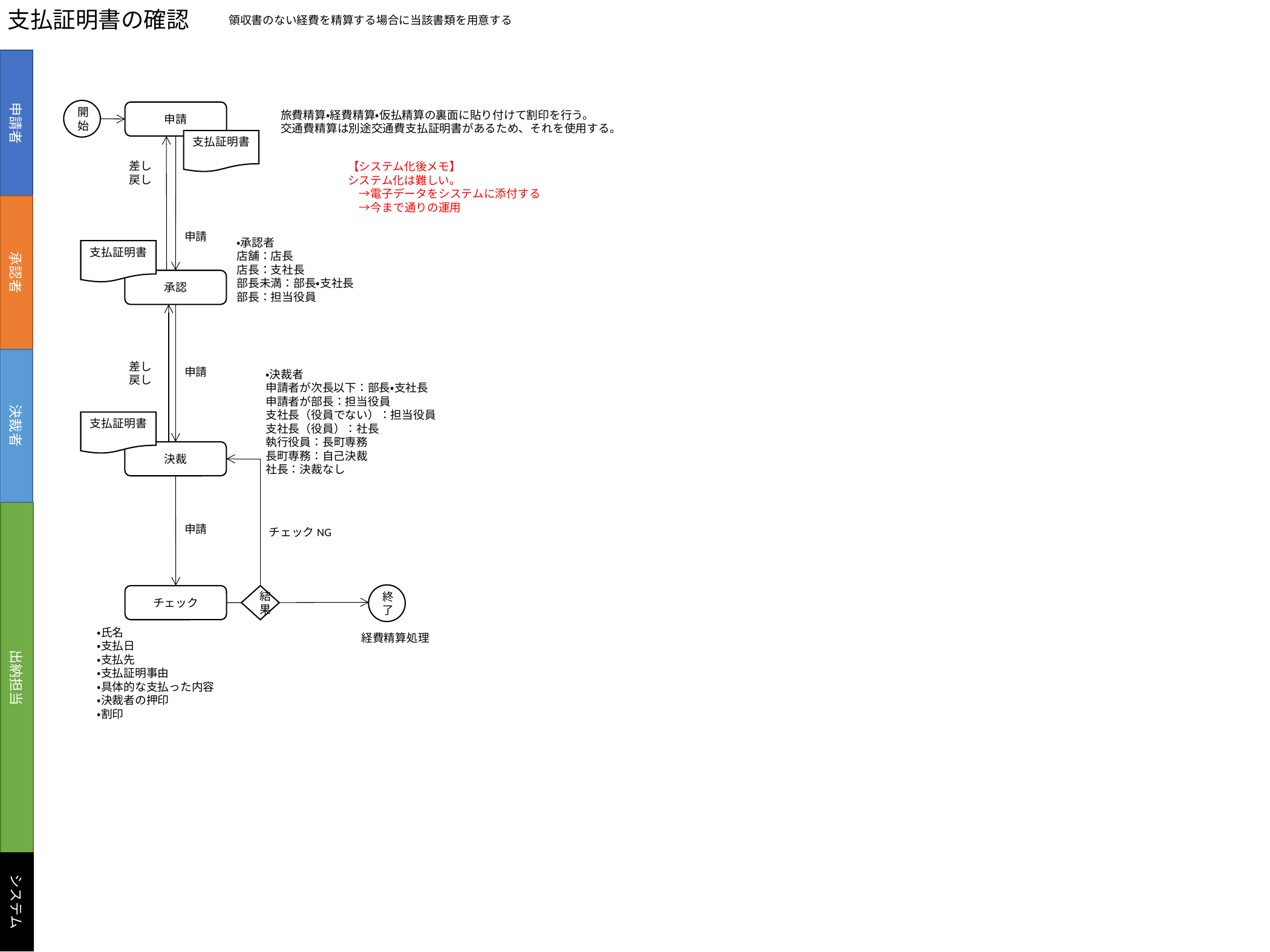

支払証明書の確認
領収書のない経費を精算する場合に当該書類を用意する
申請者
開始
申請
旅費精算・経費精算・仮払精算の裏面に貼り付けて割印を行う。
交通費精算は別途交通費支払証明書があるため、それを使用する。
支払証明書
差し戻し
【システム化後メモ】
システム化は難しい。
　→電子データをシステムに添付する
　→今まで通りの運用
承認者
申請
・承認者
店舗：店長
店長：支社長
部長未満：部長・支社長
部長：担当役員
支払証明書
承認
決裁者
差し戻し
申請
・決裁者
申請者が次長以下：部長・支社長
申請者が部長：担当役員
支社長（役員でない）：担当役員
支社長（役員）：社長
執行役員：長町専務
長町専務：自己決裁
社長：決裁なし
支払証明書
決裁
出納担当
申請
チェックNG
終了
チェック
結果
・氏名
・支払日
・支払先
・支払証明事由
・具体的な支払った内容
・決裁者の押印
・割印
経費精算処理
システム